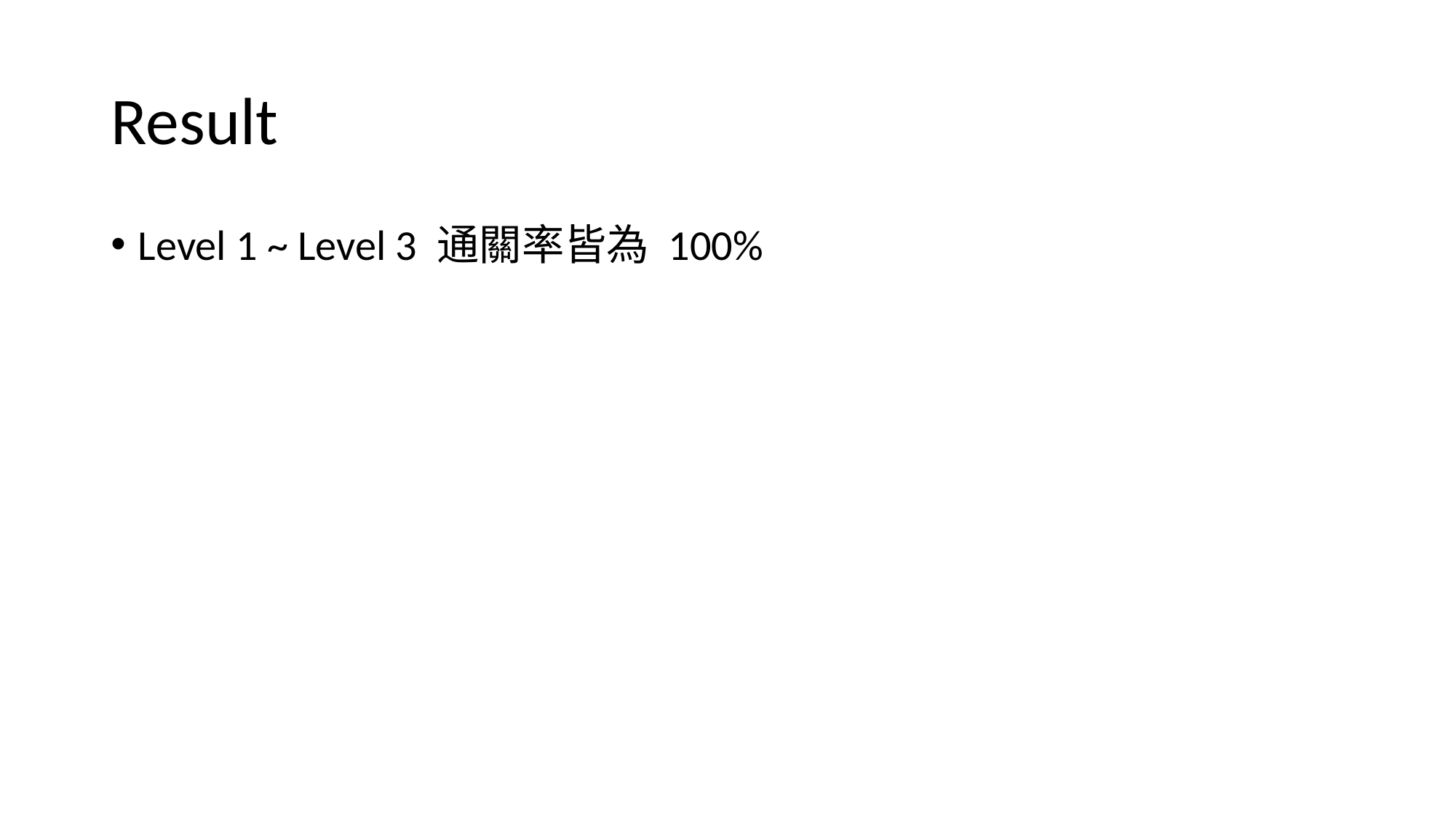

# Result
Level 1 ~ Level 3 通關率皆為 100%